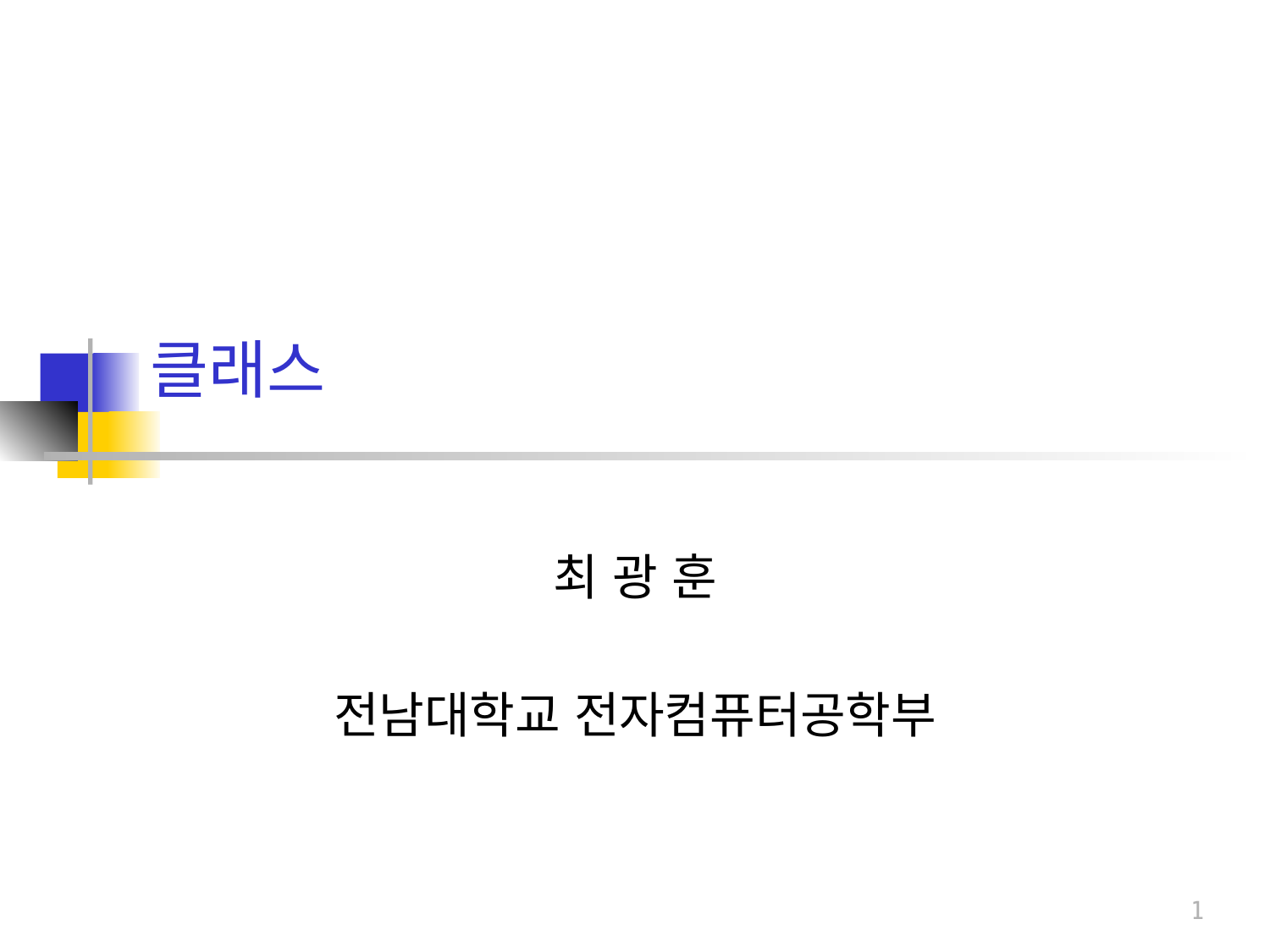

# 클래스
최 광 훈

전남대학교 전자컴퓨터공학부
1